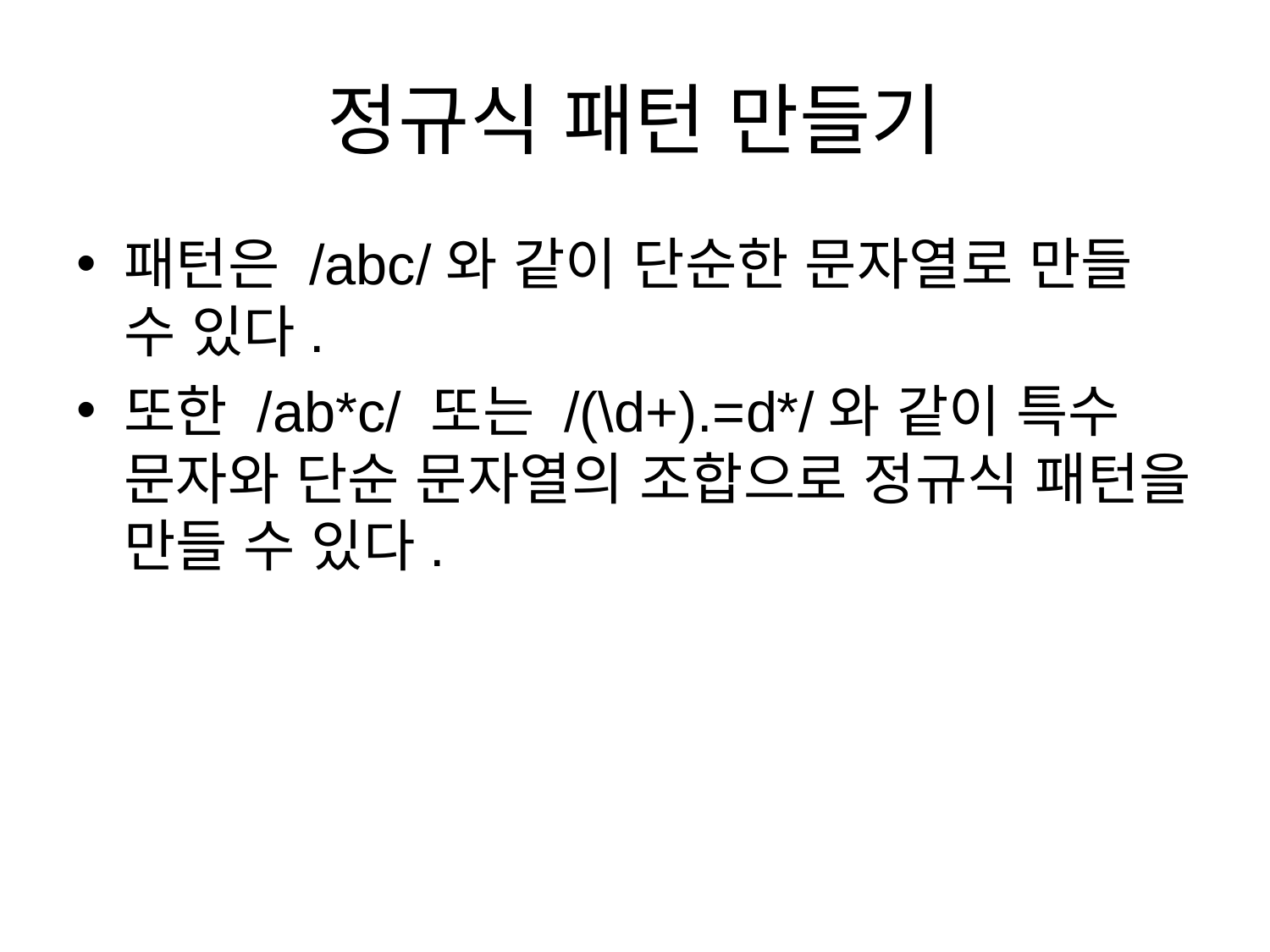

# 정규식 패턴 만들기
패턴은 /abc/와 같이 단순한 문자열로 만들 수 있다.
또한 /ab*c/ 또는 /(\d+).=d*/와 같이 특수 문자와 단순 문자열의 조합으로 정규식 패턴을 만들 수 있다.